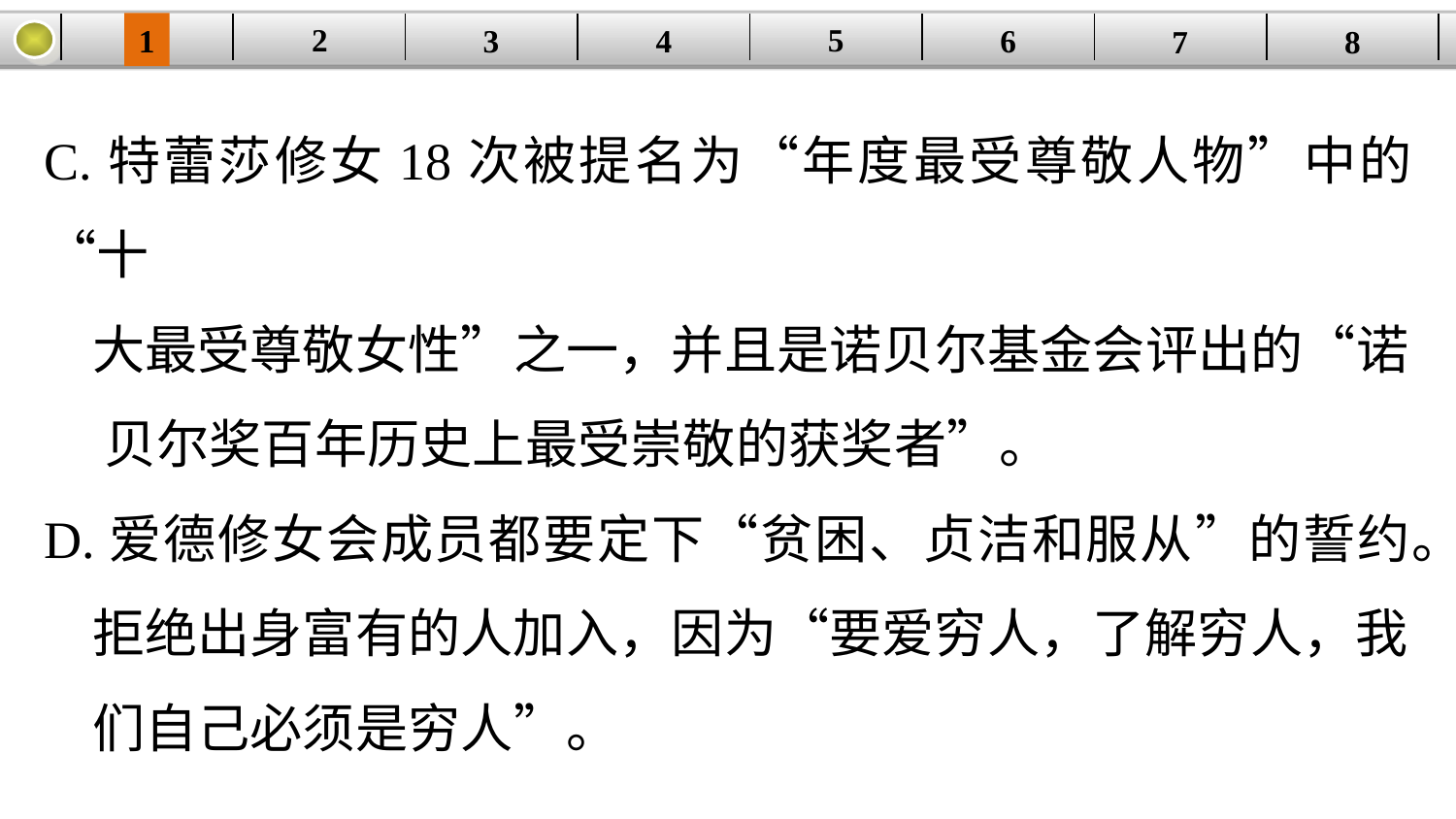

5
2
1
4
6
|  |  |  |  |  |  |  |  |
| --- | --- | --- | --- | --- | --- | --- | --- |
3
8
7

C.特蕾莎修女18次被提名为“年度最受尊敬人物”中的“十
   大最受尊敬女性”之一，并且是诺贝尔基金会评出的“诺
    贝尔奖百年历史上最受崇敬的获奖者”。
D.爱德修女会成员都要定下“贫困、贞洁和服从”的誓约。
   拒绝出身富有的人加入，因为“要爱穷人，了解穷人，我
   们自己必须是穷人”。